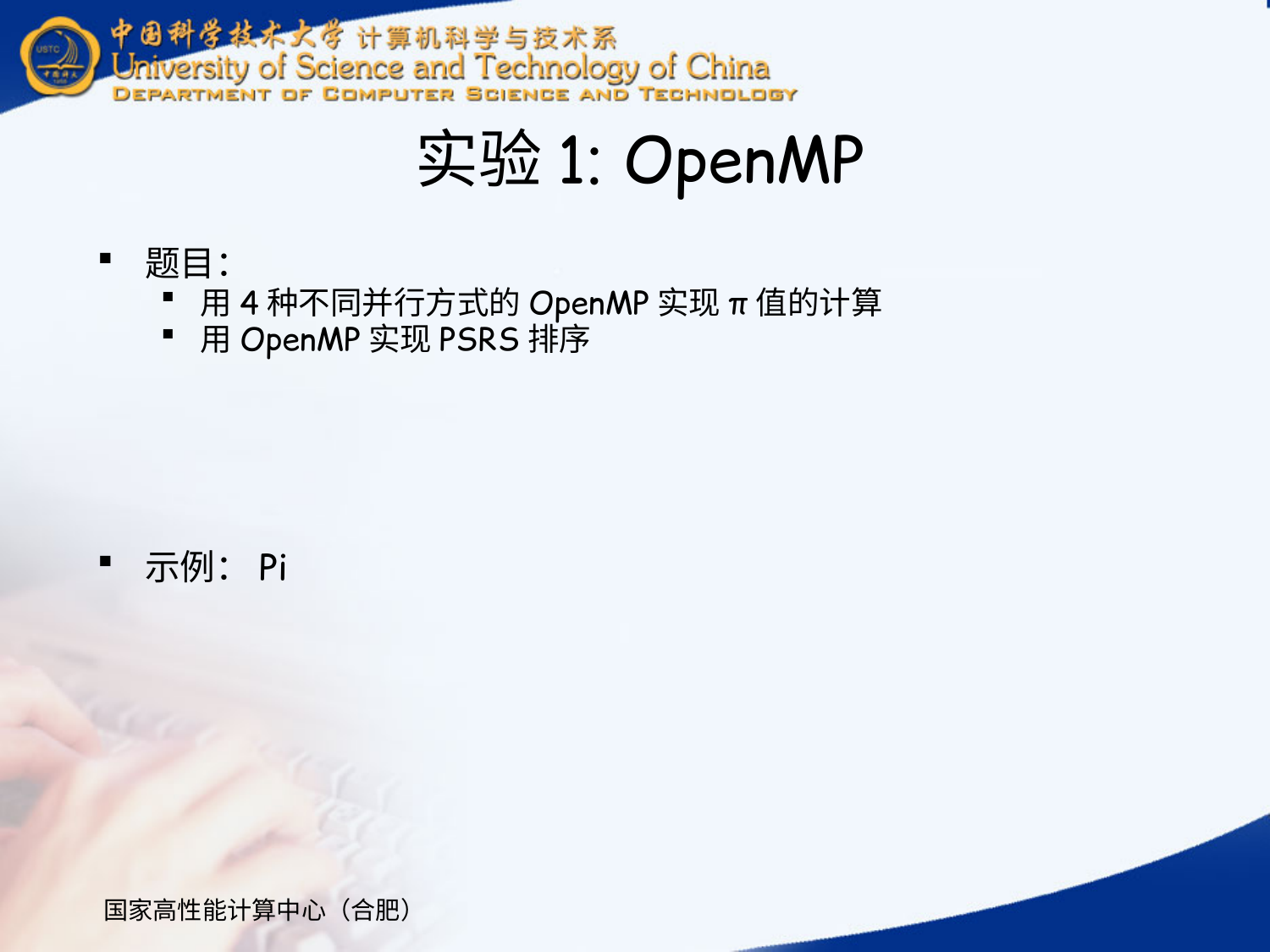

# 实验1: OpenMP
题目：
用4种不同并行方式的OpenMP实现π值的计算
用OpenMP实现PSRS排序

示例：Pi

国家高性能计算中心（合肥）